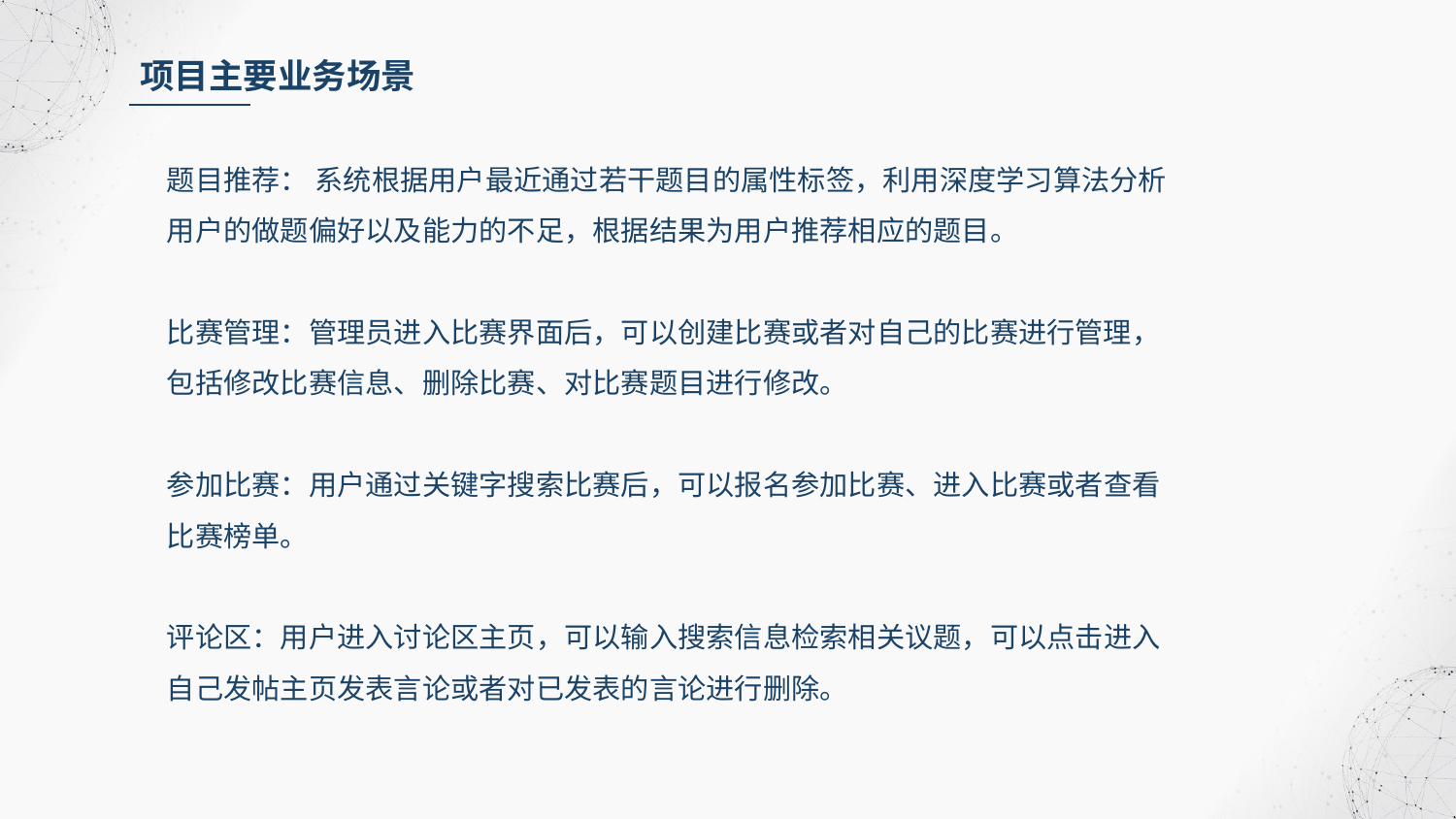

项目主要业务场景
题目推荐： 系统根据用户最近通过若干题目的属性标签，利用深度学习算法分析用户的做题偏好以及能力的不足，根据结果为用户推荐相应的题目。

比赛管理：管理员进入比赛界面后，可以创建比赛或者对自己的比赛进行管理，包括修改比赛信息、删除比赛、对比赛题目进行修改。

参加比赛：用户通过关键字搜索比赛后，可以报名参加比赛、进入比赛或者查看比赛榜单。

评论区：用户进入讨论区主页，可以输入搜索信息检索相关议题，可以点击进入自己发帖主页发表言论或者对已发表的言论进行删除。